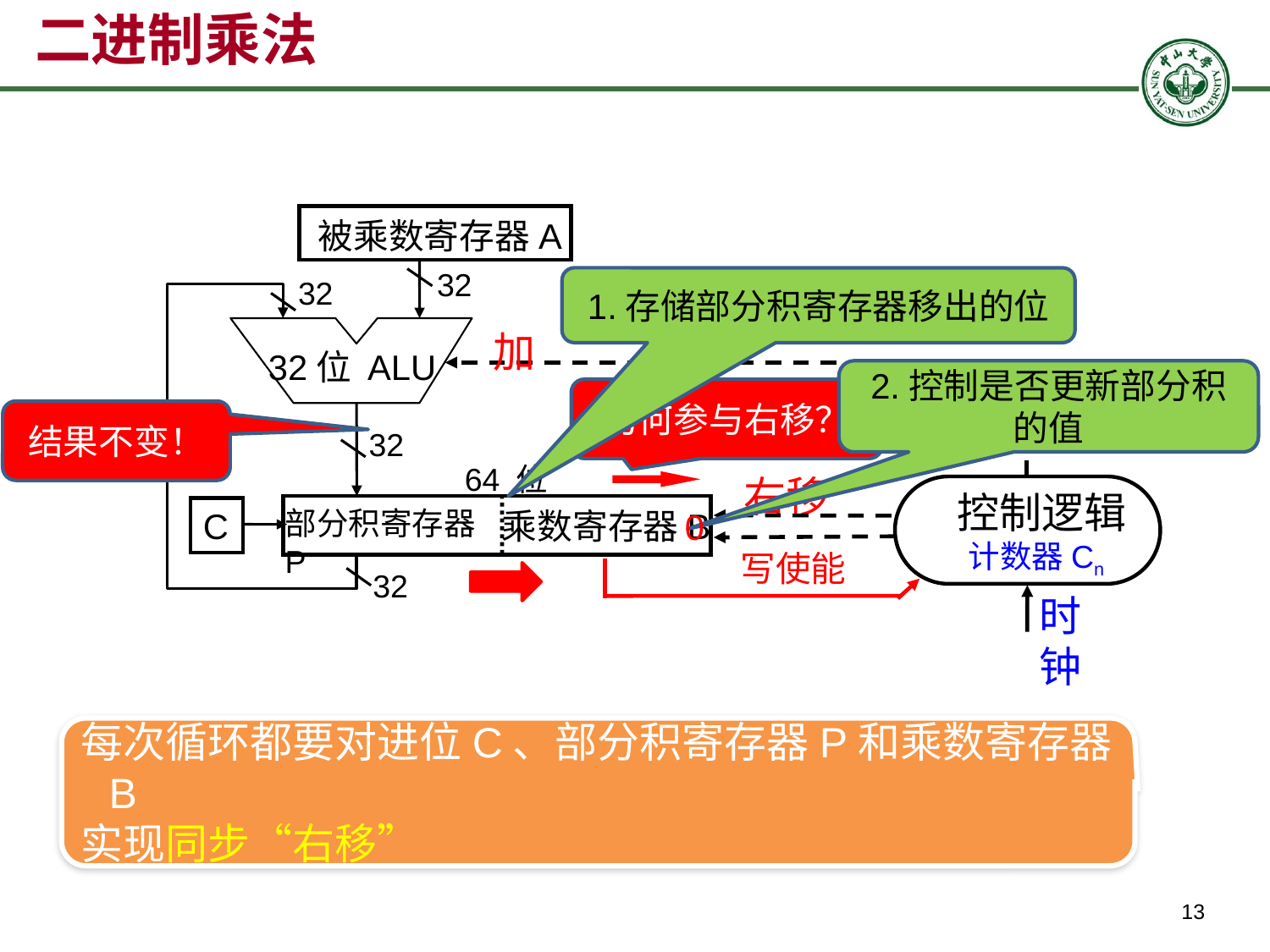

# 二进制乘法

被乘数寄存器A

32

32

加
32位 ALU

32

64 位
右移

控制逻辑

C
部分积寄存器P
乘数寄存器B

计数器Cn
32

时钟

1.存储部分积寄存器移出的位
2.控制是否更新部分积的值
为何参与右移？
结果不变！
0
写使能

每次循环都要对进位C、部分积寄存器P和乘数寄存器B
实现同步“右移”